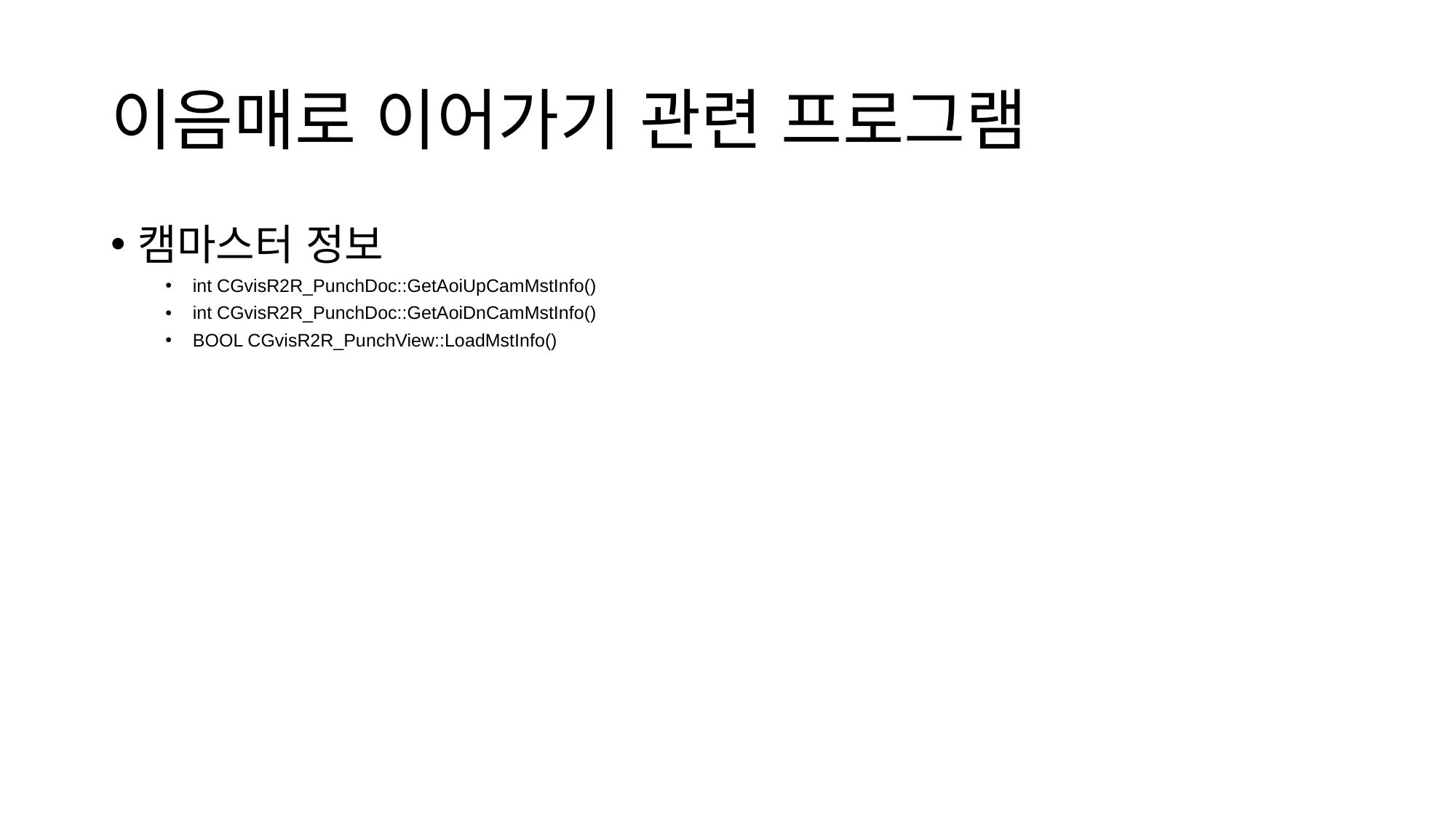

# 이음매로 이어가기 관련 프로그램
캠마스터 정보
int CGvisR2R_PunchDoc::GetAoiUpCamMstInfo()
int CGvisR2R_PunchDoc::GetAoiDnCamMstInfo()
BOOL CGvisR2R_PunchView::LoadMstInfo()